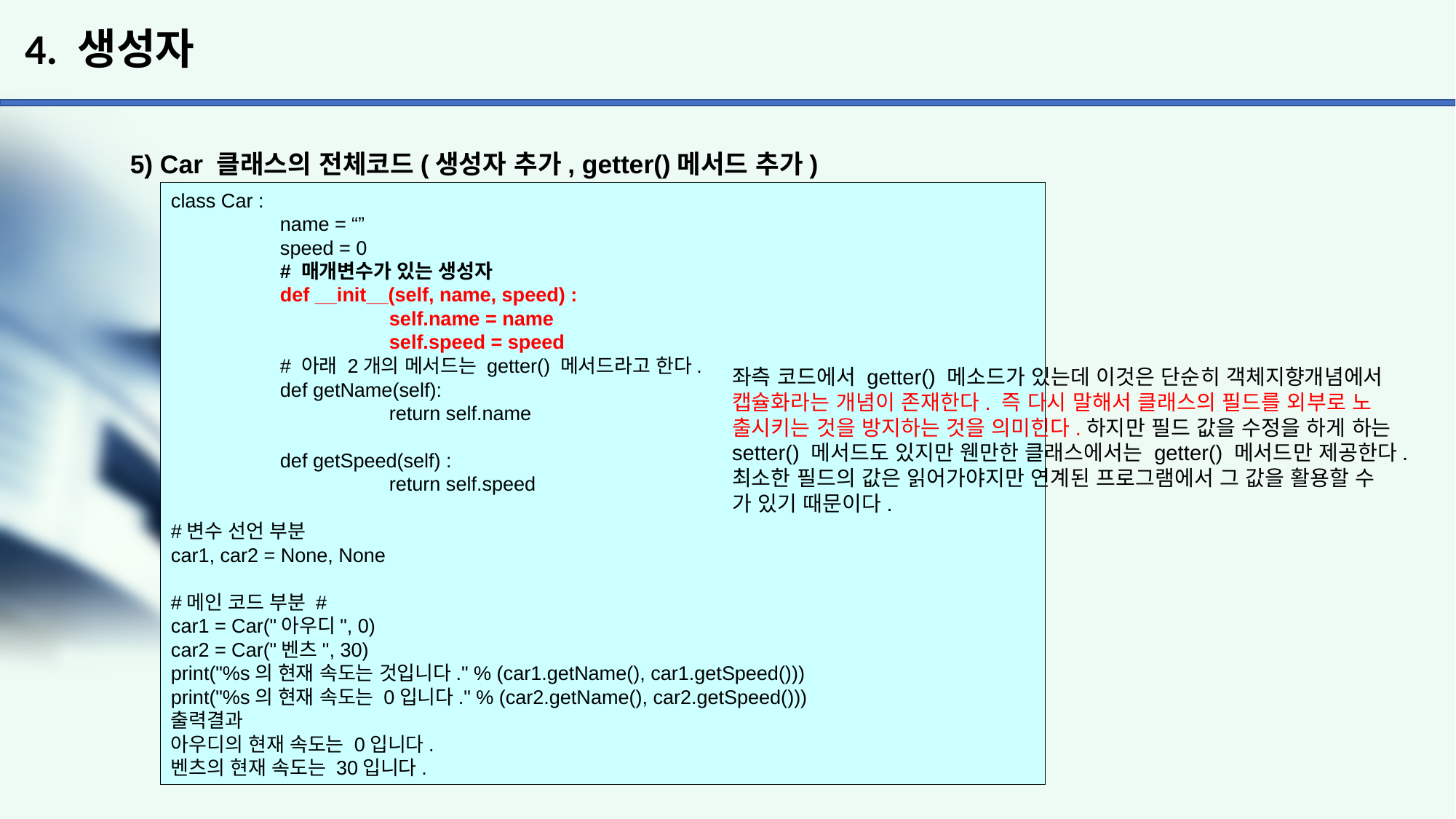

# 4. 생성자
5) Car 클래스의 전체코드(생성자 추가, getter()메서드 추가)
class Car :
	name = “”
	speed = 0
	# 매개변수가 있는 생성자
	def __init__(self, name, speed) :
		self.name = name
		self.speed = speed
	# 아래 2개의 메서드는 getter() 메서드라고 한다.
	def getName(self):
		return self.name

	def getSpeed(self) :
		return self.speed

#변수 선언 부분
car1, car2 = None, None

#메인 코드 부분 #
car1 = Car("아우디", 0)
car2 = Car("벤츠", 30)
print("%s의 현재 속도는 것입니다." % (car1.getName(), car1.getSpeed()))
print("%s의 현재 속도는 0입니다." % (car2.getName(), car2.getSpeed()))
출력결과
아우디의 현재 속도는 0입니다.
벤츠의 현재 속도는 30입니다.
좌측 코드에서 getter() 메소드가 있는데 이것은 단순히 객체지향개념에서
캡슐화라는 개념이 존재한다. 즉 다시 말해서 클래스의 필드를 외부로 노
출시키는 것을 방지하는 것을 의미힌다.하지만 필드 값을 수정을 하게 하는
setter() 메서드도 있지만 웬만한 클래스에서는 getter() 메서드만 제공한다.
최소한 필드의 값은 읽어가야지만 연계된 프로그램에서 그 값을 활용할 수
가 있기 때문이다.